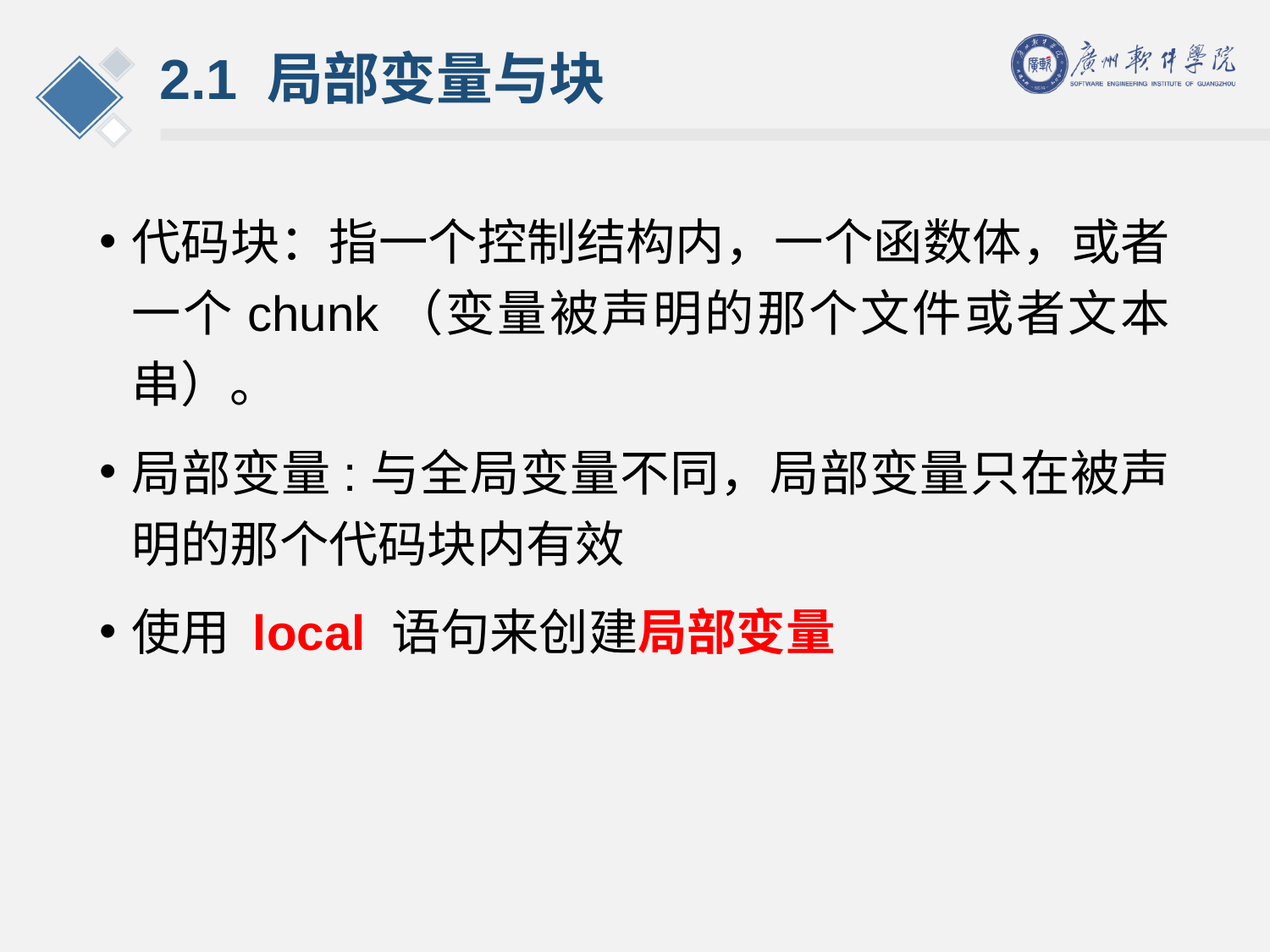

# 2.1 局部变量与块
代码块：指一个控制结构内，一个函数体，或者一个chunk（变量被声明的那个文件或者文本串）。
局部变量:与全局变量不同，局部变量只在被声明的那个代码块内有效
使用 local 语句来创建局部变量